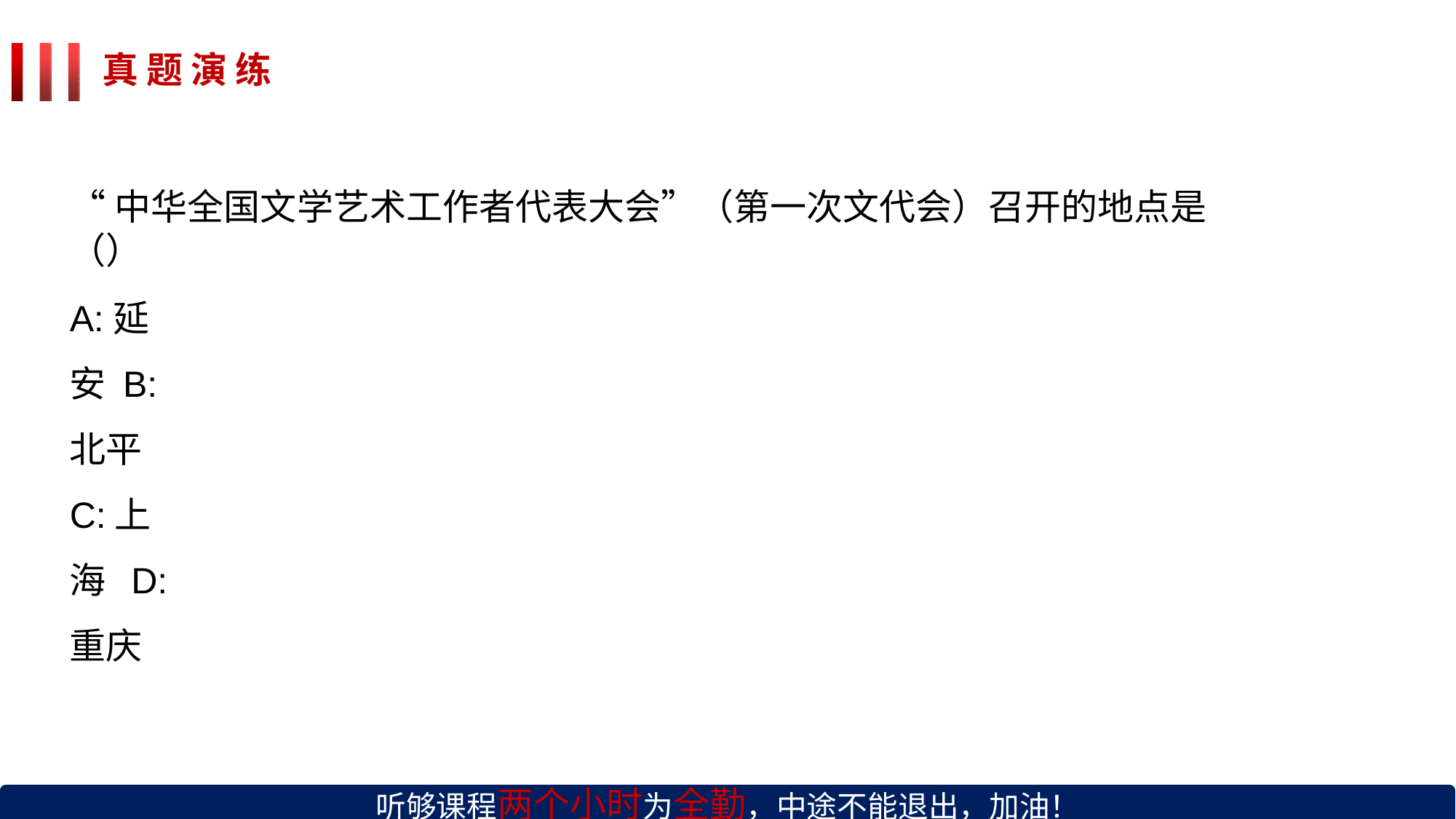

# 真 题 演 练
“中华全国文学艺术工作者代表大会”（第一次文代会）召开的地点是（）
A:延安 B:北平
C:上海  D:重庆
44

听够课程两个小时为全勤，中途不能退出，加油！